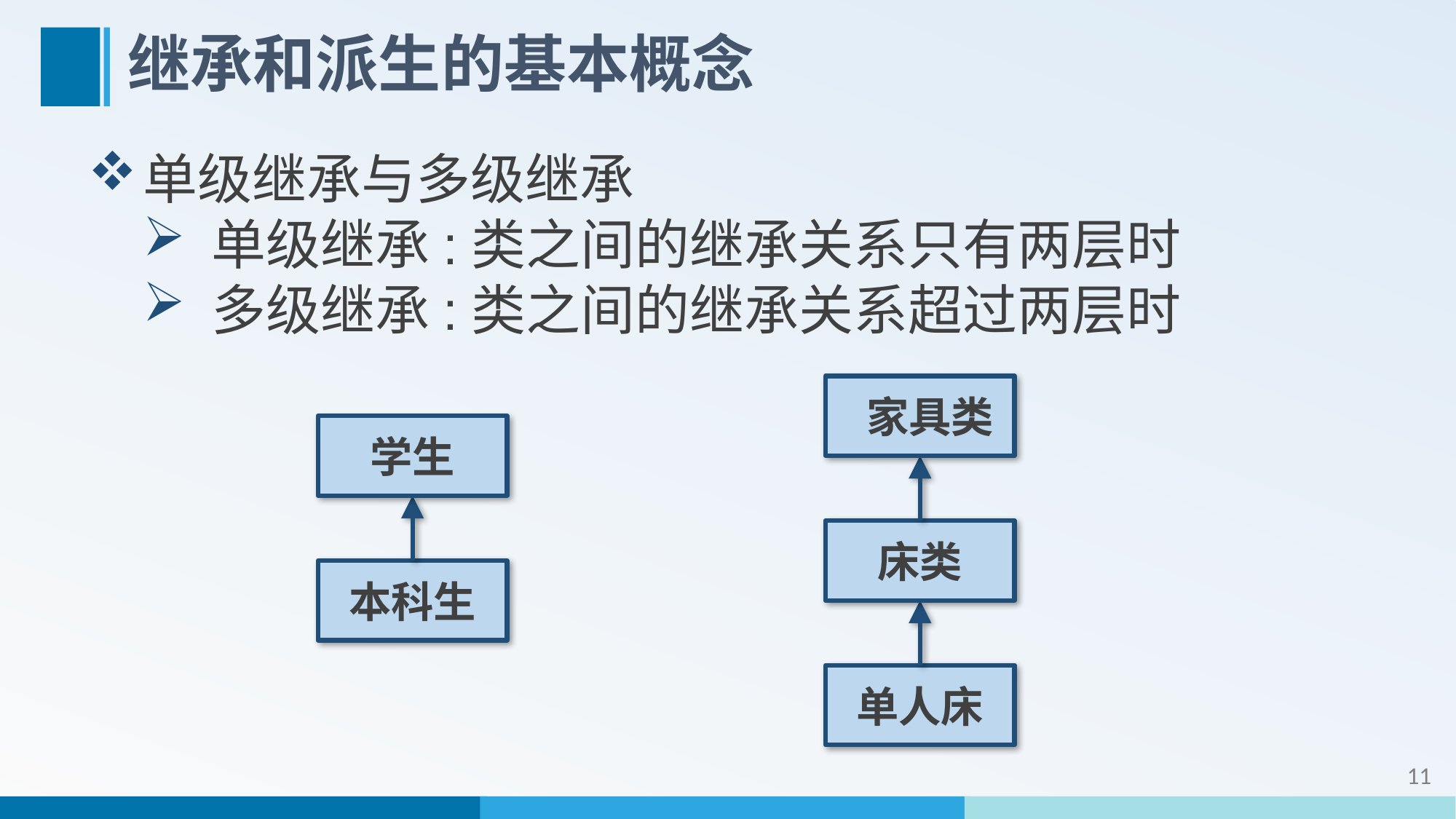

# 继承和派生的基本概念
单级继承与多级继承
单级继承:类之间的继承关系只有两层时
多级继承:类之间的继承关系超过两层时
 家具类
学生
床类
本科生
单人床